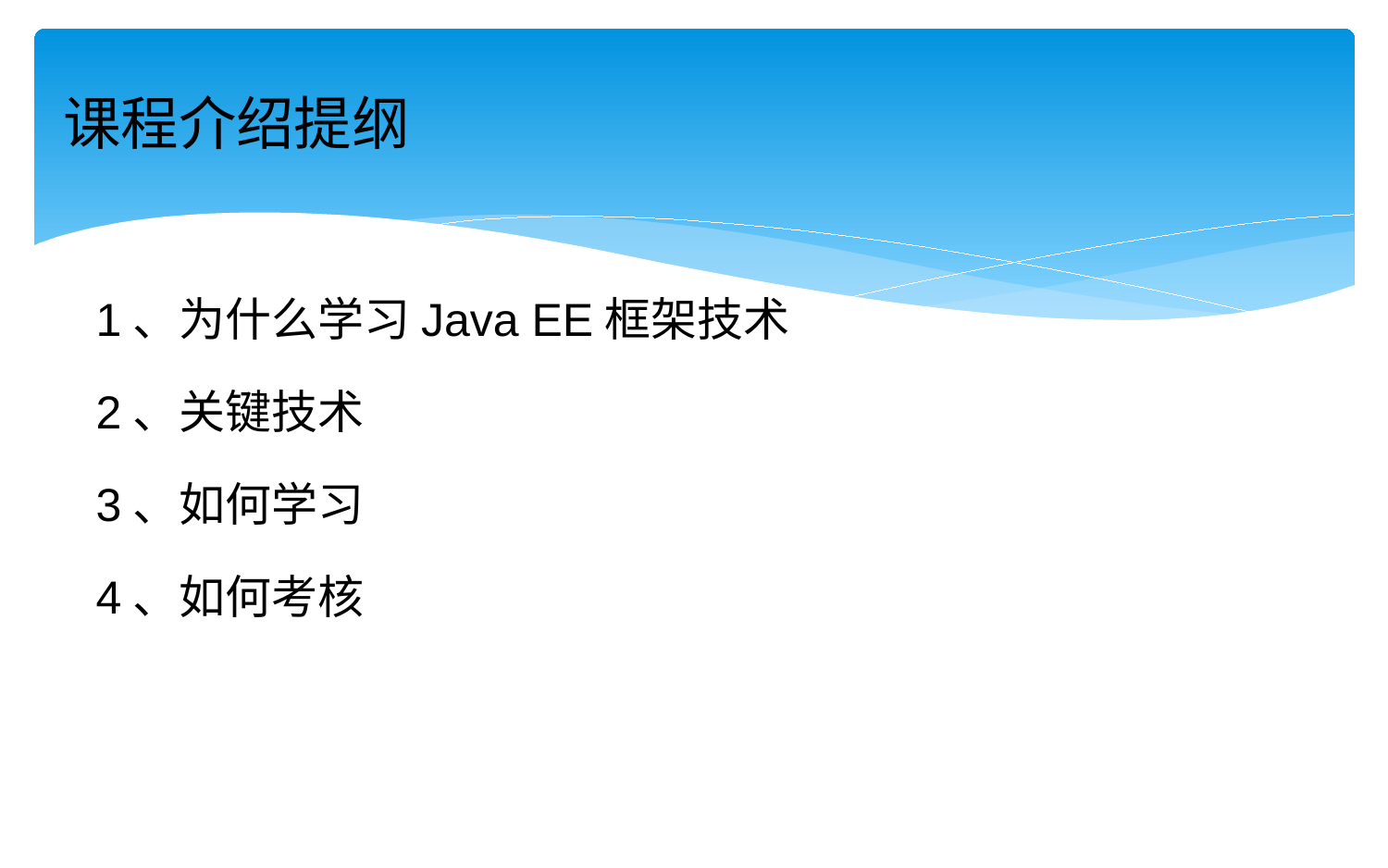

# 课程介绍提纲
1、为什么学习Java EE框架技术
2、关键技术
3、如何学习
4、如何考核